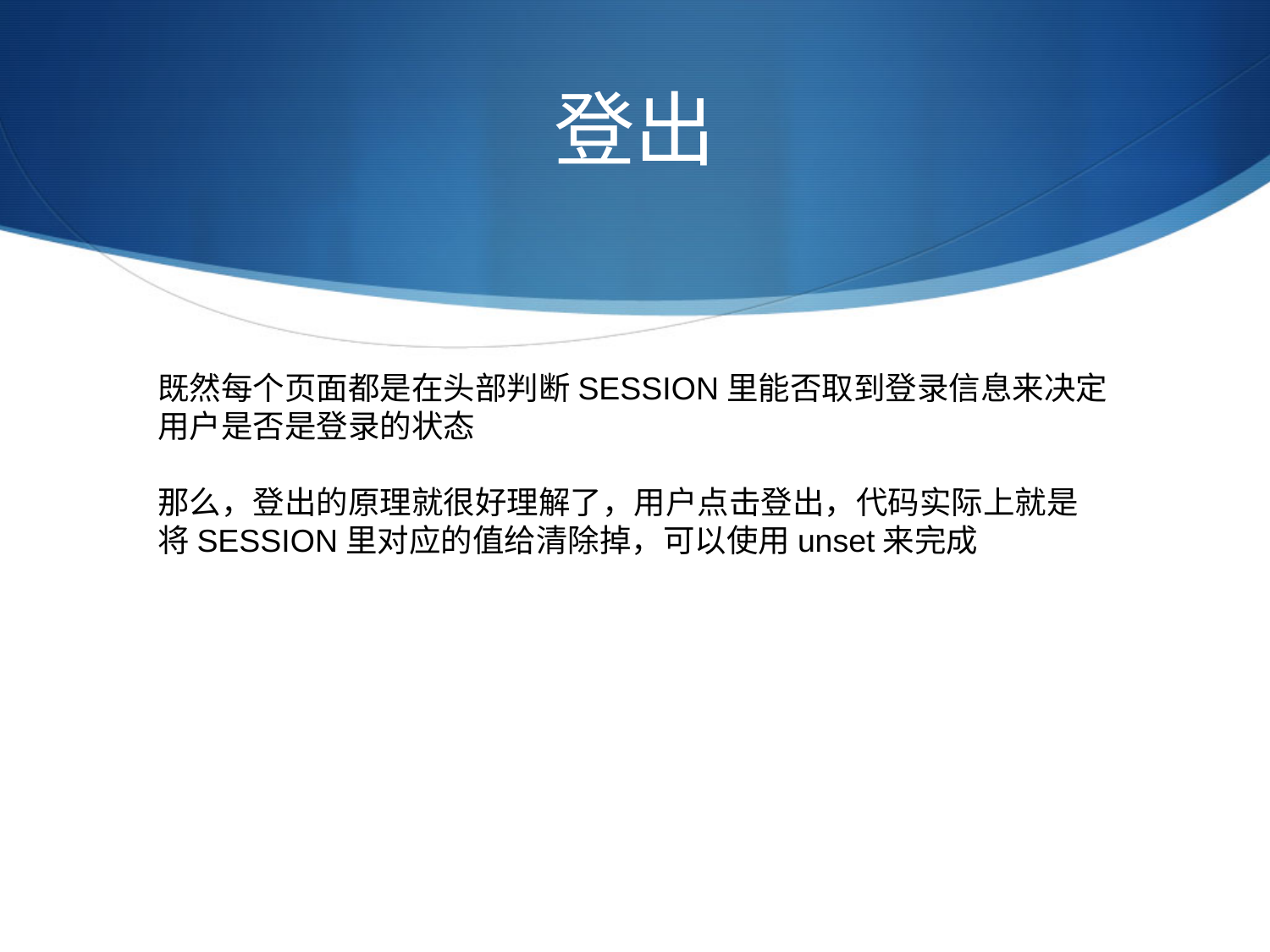

# 登出
既然每个页面都是在头部判断SESSION里能否取到登录信息来决定用户是否是登录的状态

那么，登出的原理就很好理解了，用户点击登出，代码实际上就是将SESSION里对应的值给清除掉，可以使用unset来完成